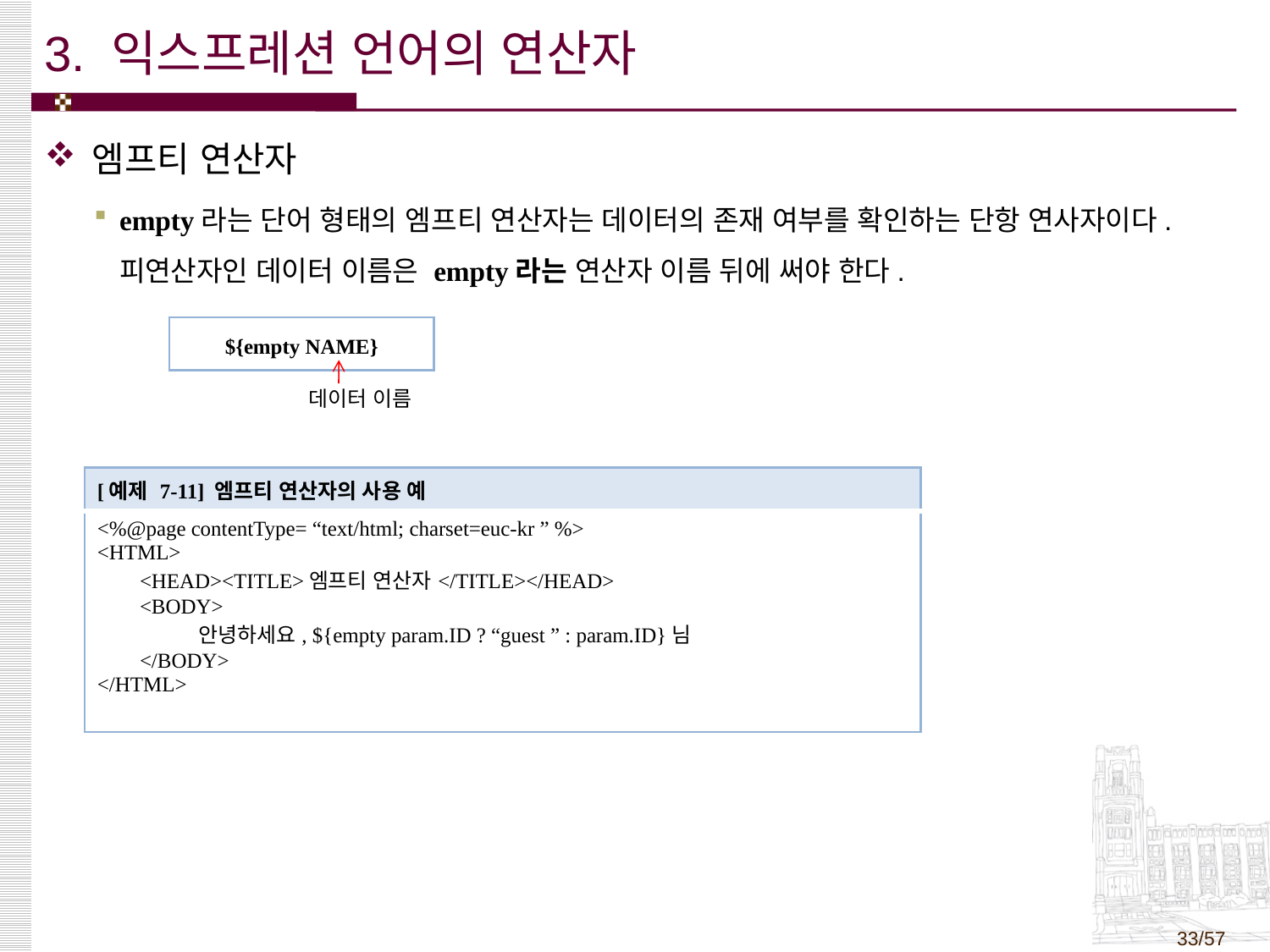

# 3. 익스프레션 언어의 연산자
엠프티 연산자
empty라는 단어 형태의 엠프티 연산자는 데이터의 존재 여부를 확인하는 단항 연사자이다. 피연산자인 데이터 이름은 empty라는 연산자 이름 뒤에 써야 한다.

| ${empty NAME} |
| --- |
데이터 이름
| [예제 7-11] 엠프티 연산자의 사용 예 |
| --- |
| <%@page contentType= “text/html; charset=euc-kr ” %> <HTML> <HEAD><TITLE>엠프티 연산자</TITLE></HEAD> <BODY> 안녕하세요, ${empty param.ID ? “guest ” : param.ID}님 </BODY> </HTML> |